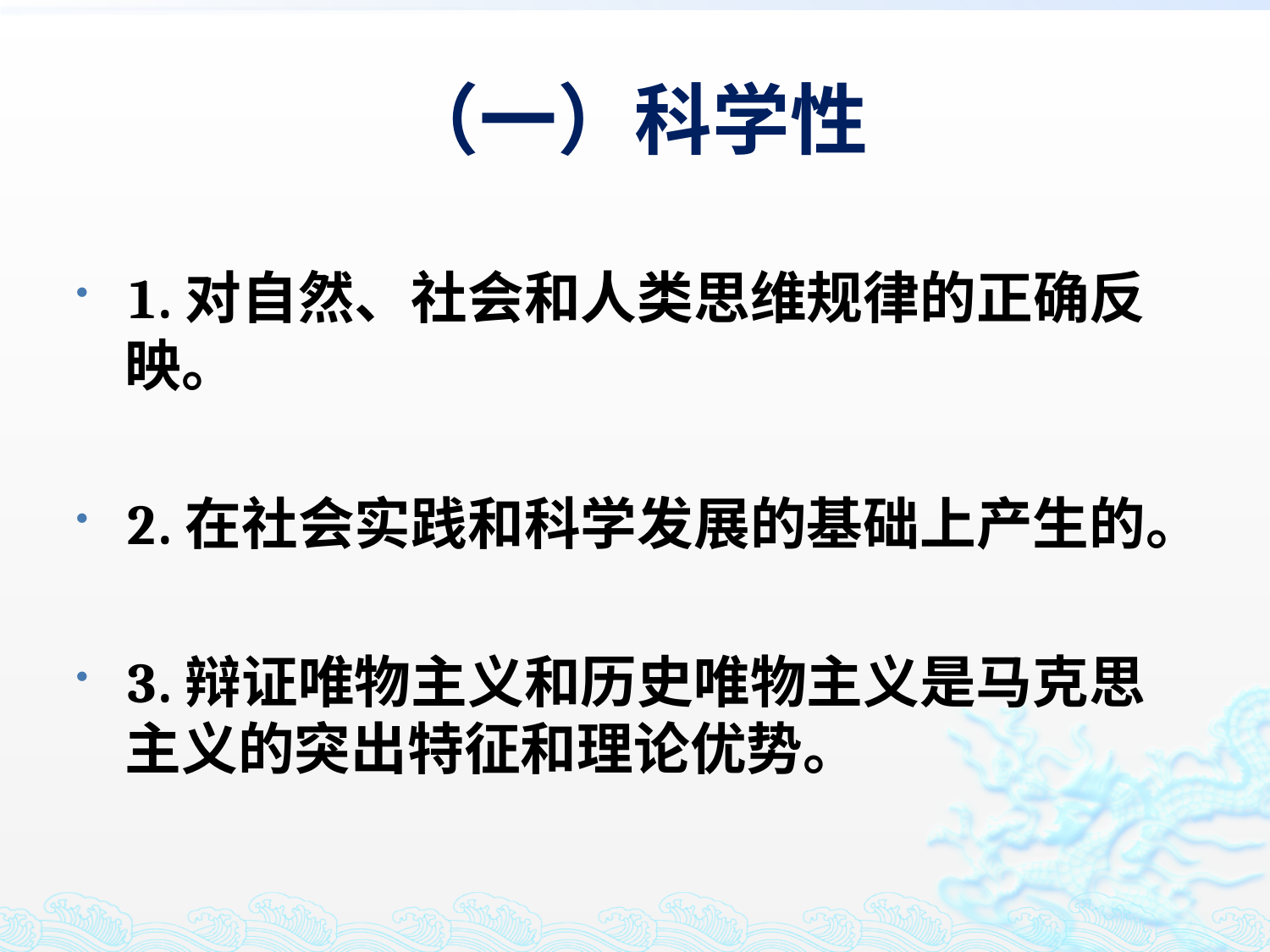

# （一）科学性
1.对自然、社会和人类思维规律的正确反映。

2.在社会实践和科学发展的基础上产生的。

3.辩证唯物主义和历史唯物主义是马克思主义的突出特征和理论优势。